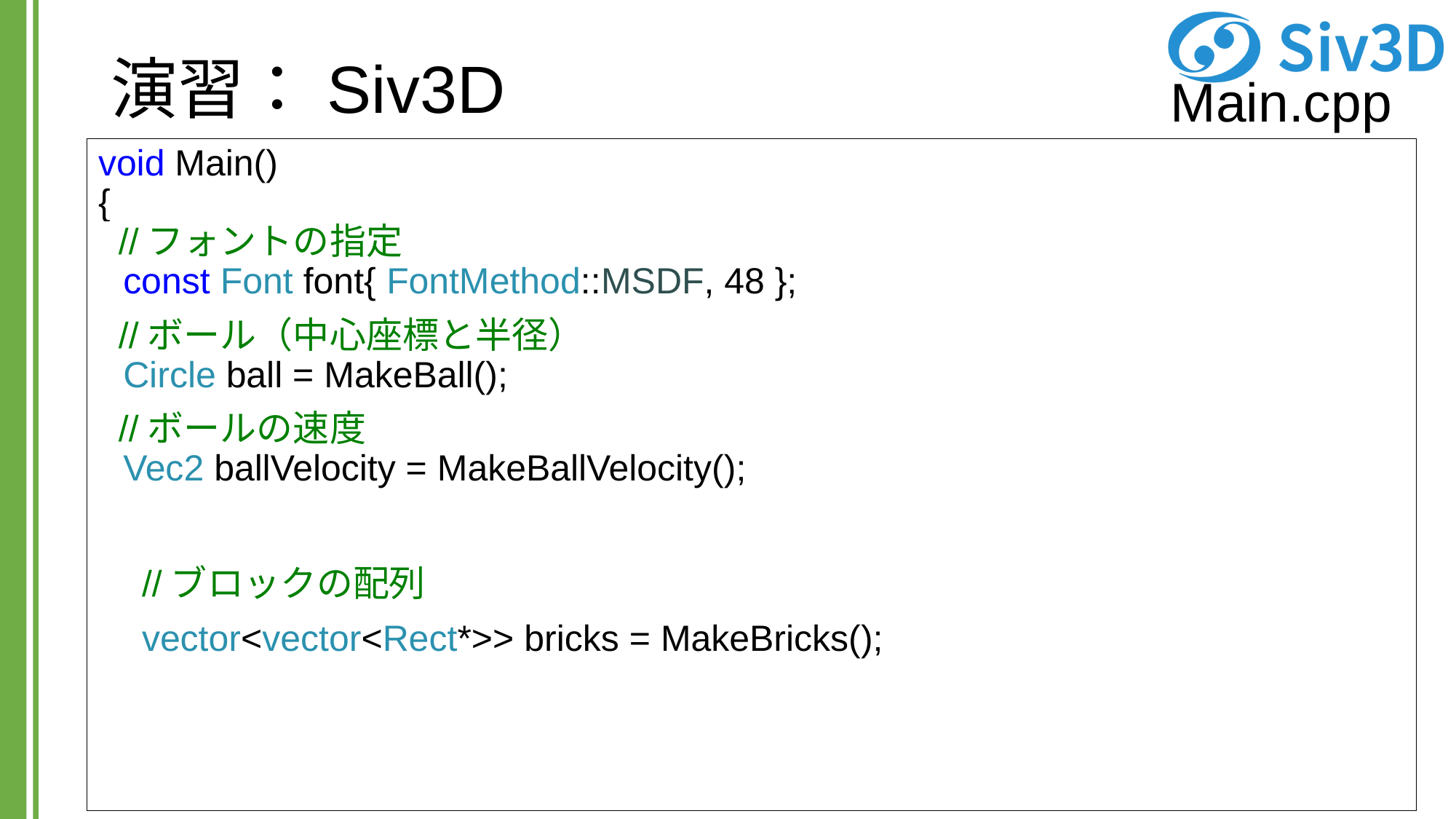

# 演習：Siv3D
Main.cpp
void Main()
{
  //フォントの指定
  const Font font{ FontMethod::MSDF, 48 };
  //ボール（中心座標と半径）
  Circle ball = MakeBall();
  //ボールの速度
  Vec2 ballVelocity = MakeBallVelocity();

  //ブロックの配列
  vector<vector<Rect*>> bricks = MakeBricks();